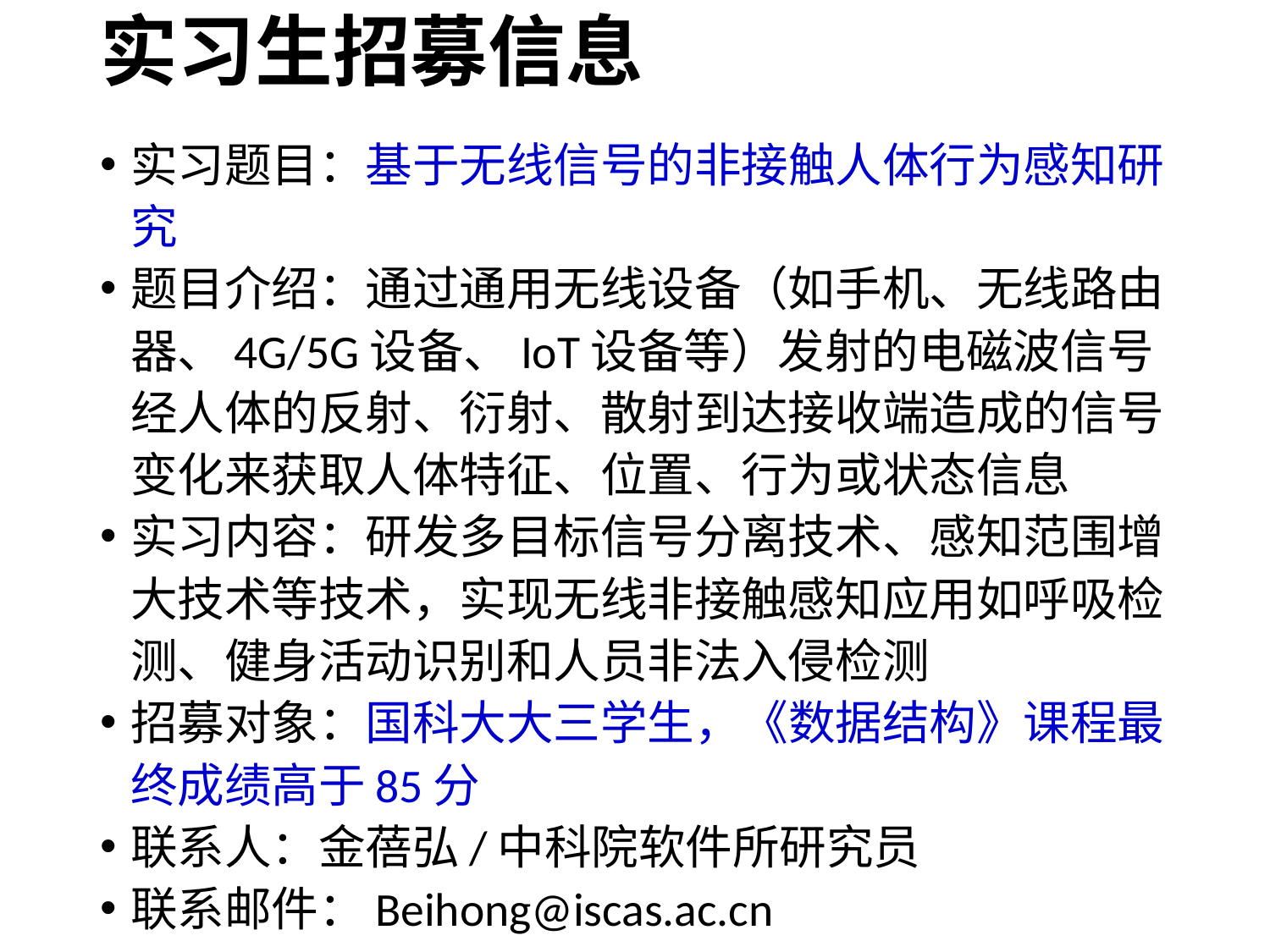

# 实习生招募信息
实习题目：基于无线信号的非接触人体行为感知研究
题目介绍：通过通用无线设备（如手机、无线路由器、4G/5G设备、IoT设备等）发射的电磁波信号经人体的反射、衍射、散射到达接收端造成的信号变化来获取人体特征、位置、行为或状态信息
实习内容：研发多目标信号分离技术、感知范围增大技术等技术，实现无线非接触感知应用如呼吸检测、健身活动识别和人员非法入侵检测
招募对象：国科大大三学生，《数据结构》课程最终成绩高于85分
联系人：金蓓弘/中科院软件所研究员
联系邮件：Beihong@iscas.ac.cn